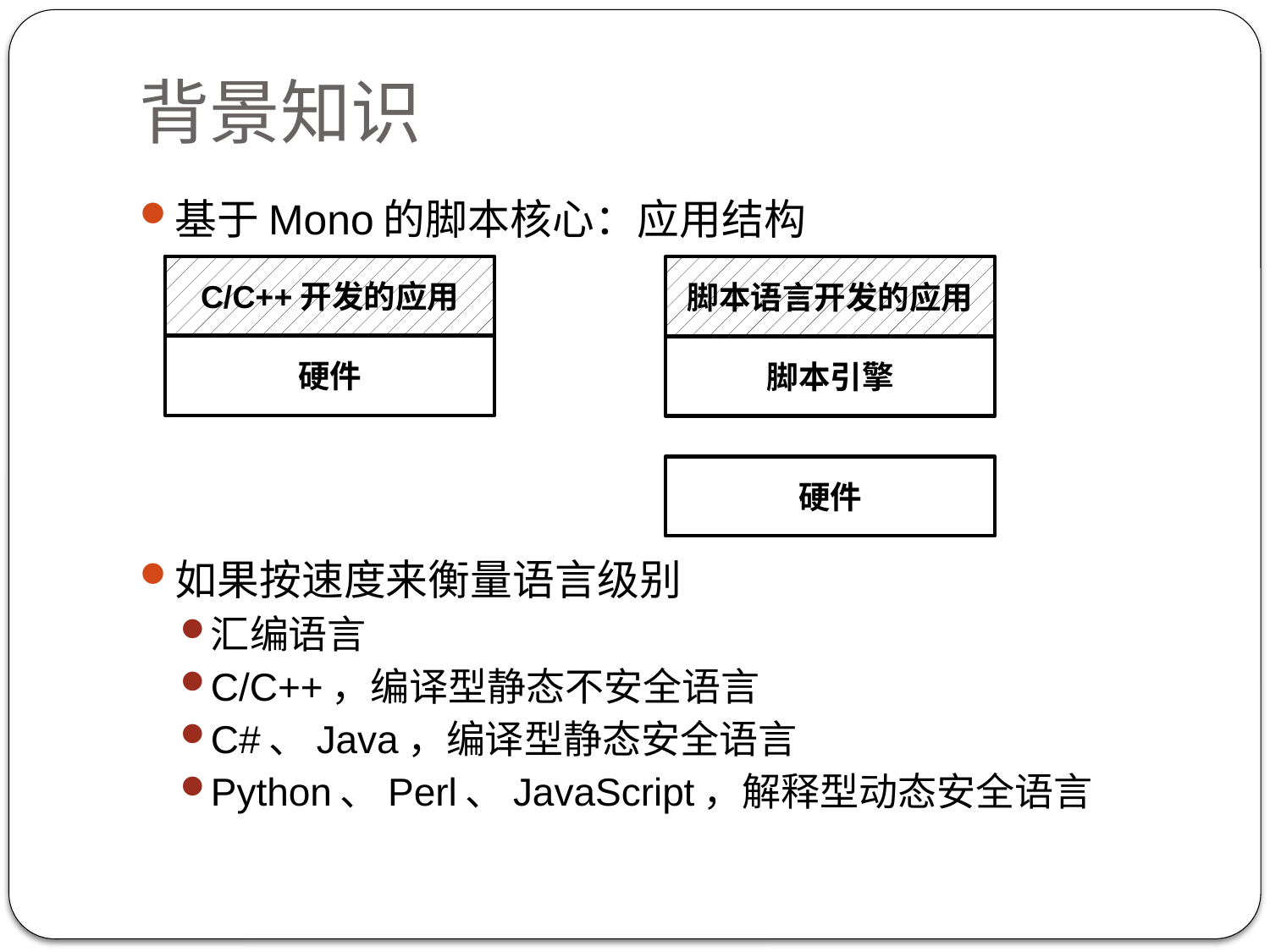

# 背景知识
基于Mono的脚本核心：应用结构

如果按速度来衡量语言级别
汇编语言
C/C++，编译型静态不安全语言
C#、Java，编译型静态安全语言
Python、Perl、JavaScript，解释型动态安全语言

C/C++开发的应用
脚本语言开发的应用
硬件
脚本引擎
硬件